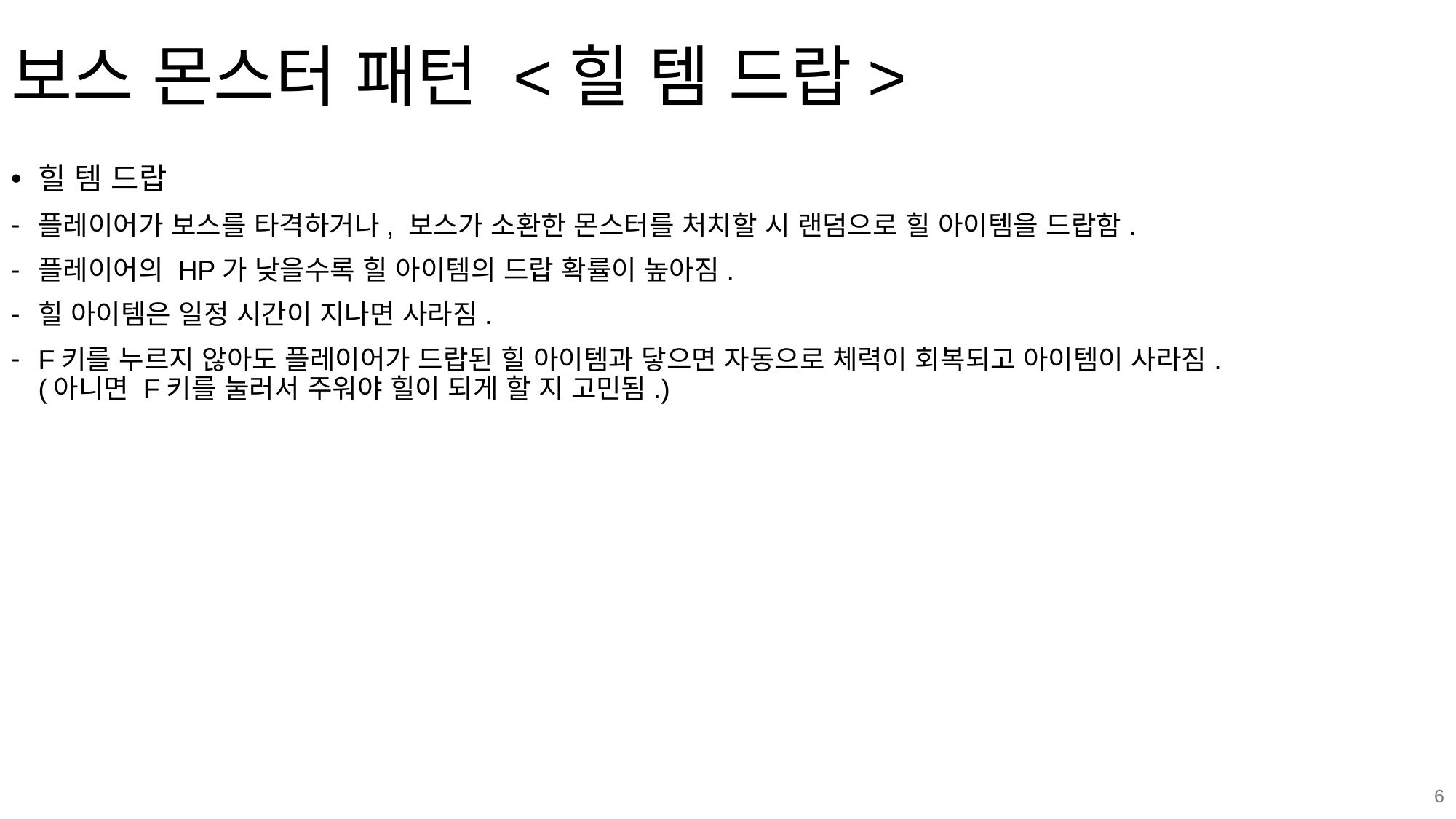

# 보스 몬스터 패턴 <힐 템 드랍>
힐 템 드랍
플레이어가 보스를 타격하거나, 보스가 소환한 몬스터를 처치할 시 랜덤으로 힐 아이템을 드랍함.
플레이어의 HP가 낮을수록 힐 아이템의 드랍 확률이 높아짐.
힐 아이템은 일정 시간이 지나면 사라짐.
F키를 누르지 않아도 플레이어가 드랍된 힐 아이템과 닿으면 자동으로 체력이 회복되고 아이템이 사라짐.
(아니면 F키를 눌러서 주워야 힐이 되게 할 지 고민됨.)
6